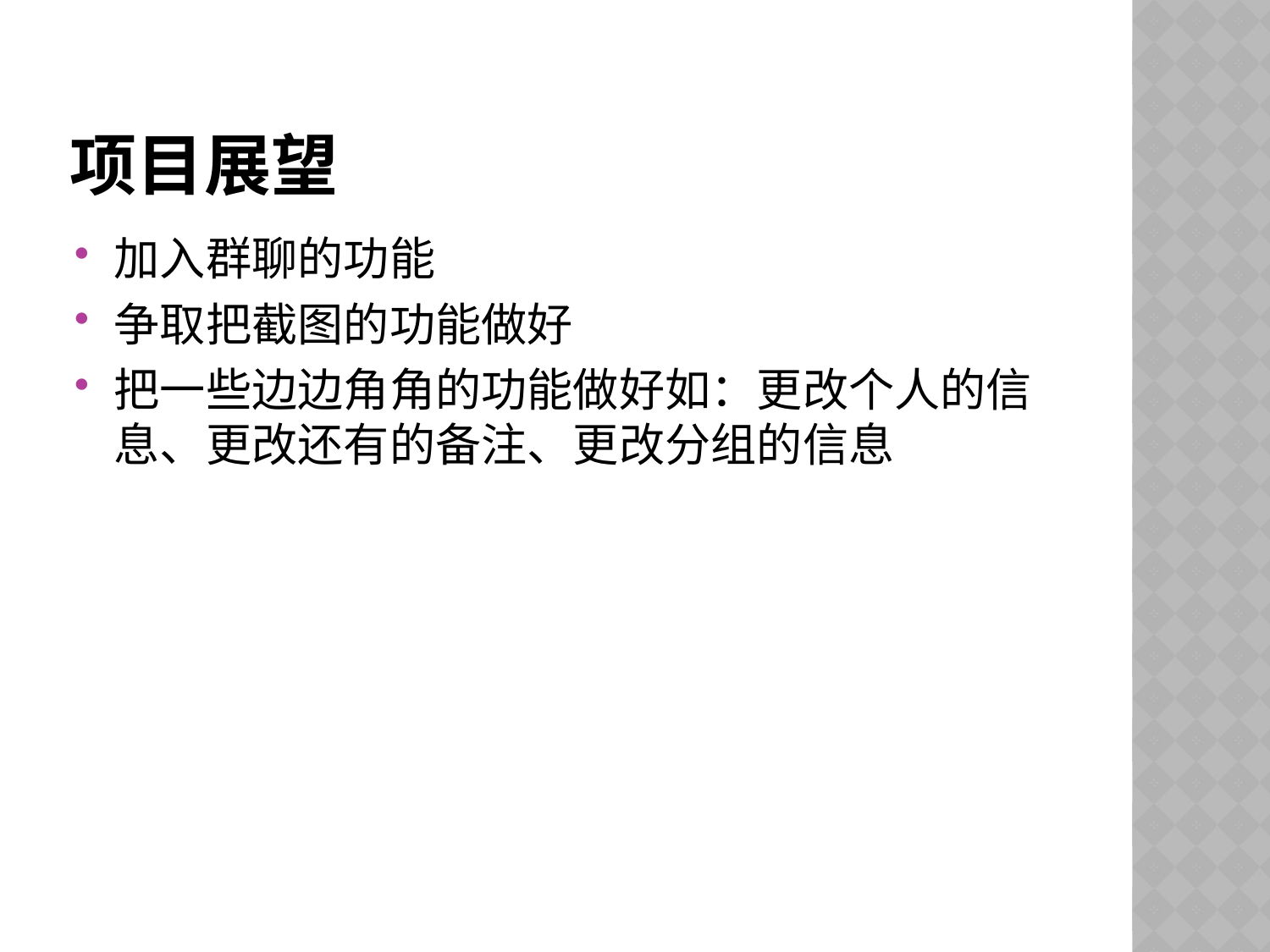

# 项目展望
加入群聊的功能
争取把截图的功能做好
把一些边边角角的功能做好如：更改个人的信息、更改还有的备注、更改分组的信息